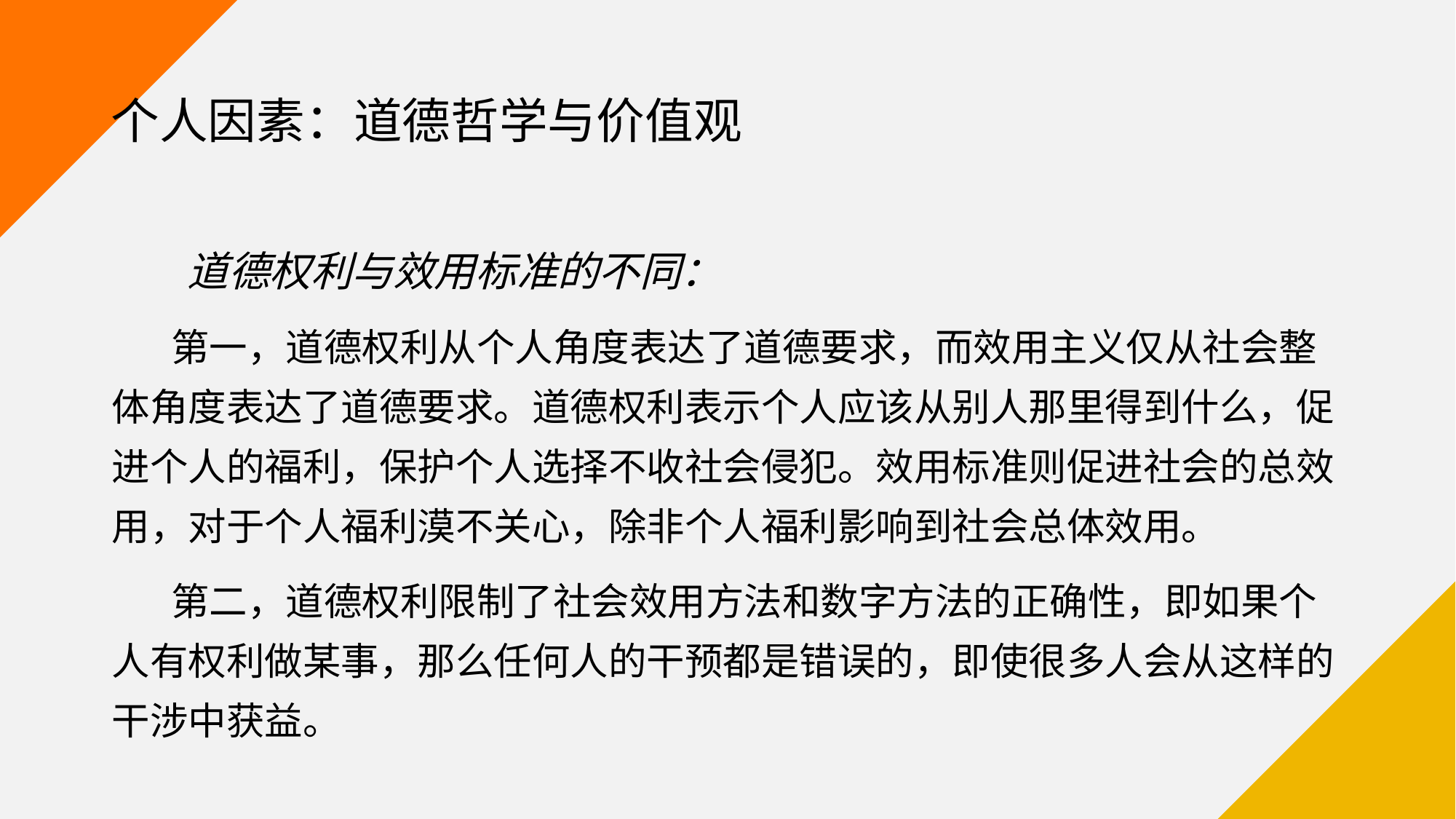

# 个人因素：道德哲学与价值观
          道德权利与效用标准的不同：
         第一，道德权利从个人角度表达了道德要求，而效用主义仅从社会整体角度表达了道德要求。道德权利表示个人应该从别人那里得到什么，促进个人的福利，保护个人选择不收社会侵犯。效用标准则促进社会的总效用，对于个人福利漠不关心，除非个人福利影响到社会总体效用。
         第二，道德权利限制了社会效用方法和数字方法的正确性，即如果个人有权利做某事，那么任何人的干预都是错误的，即使很多人会从这样的干涉中获益。